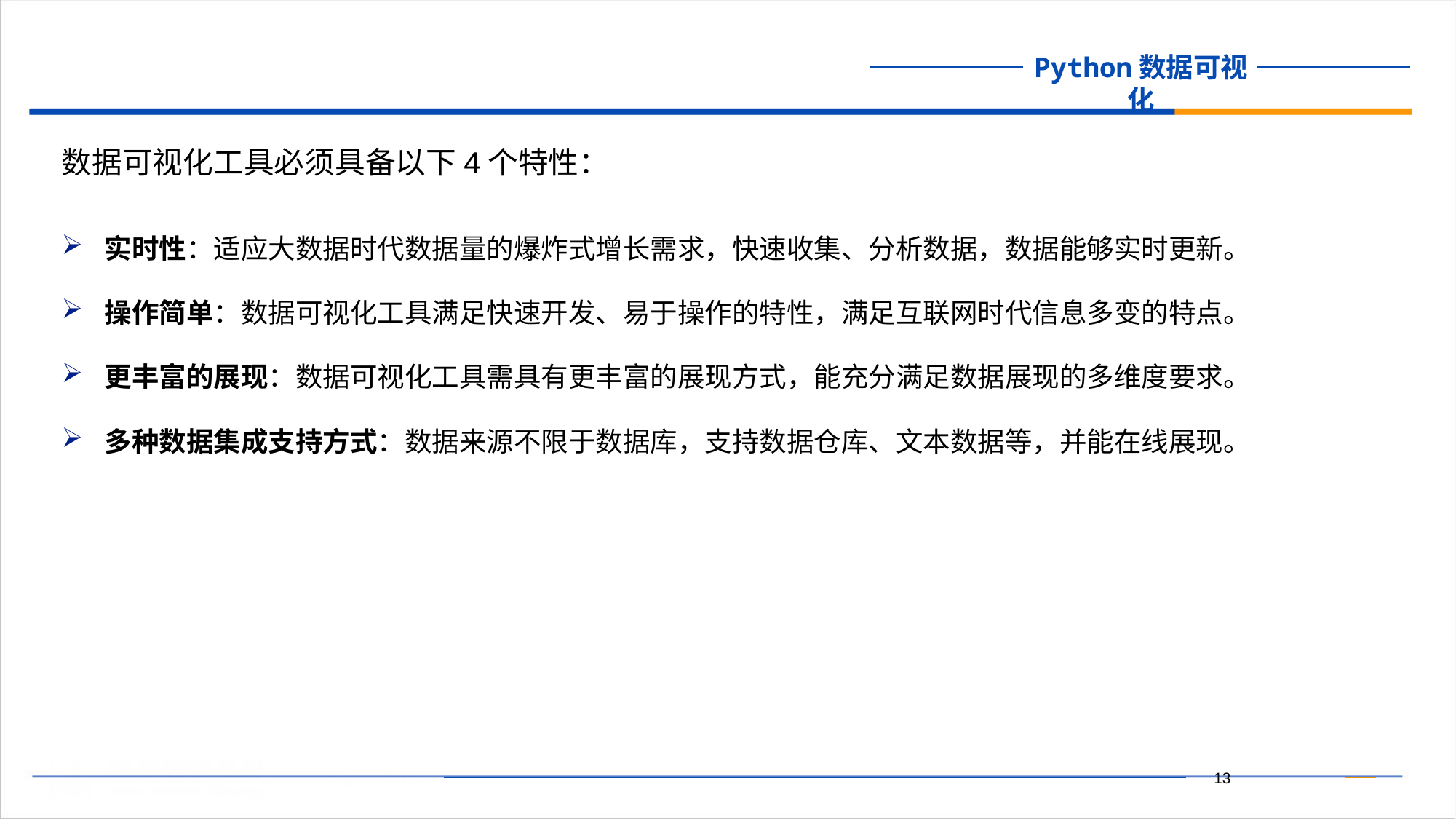

数据可视化工具必须具备以下4个特性：
实时性：适应大数据时代数据量的爆炸式增长需求，快速收集、分析数据，数据能够实时更新。
操作简单：数据可视化工具满足快速开发、易于操作的特性，满足互联网时代信息多变的特点。
更丰富的展现：数据可视化工具需具有更丰富的展现方式，能充分满足数据展现的多维度要求。
多种数据集成支持方式：数据来源不限于数据库，支持数据仓库、文本数据等，并能在线展现。